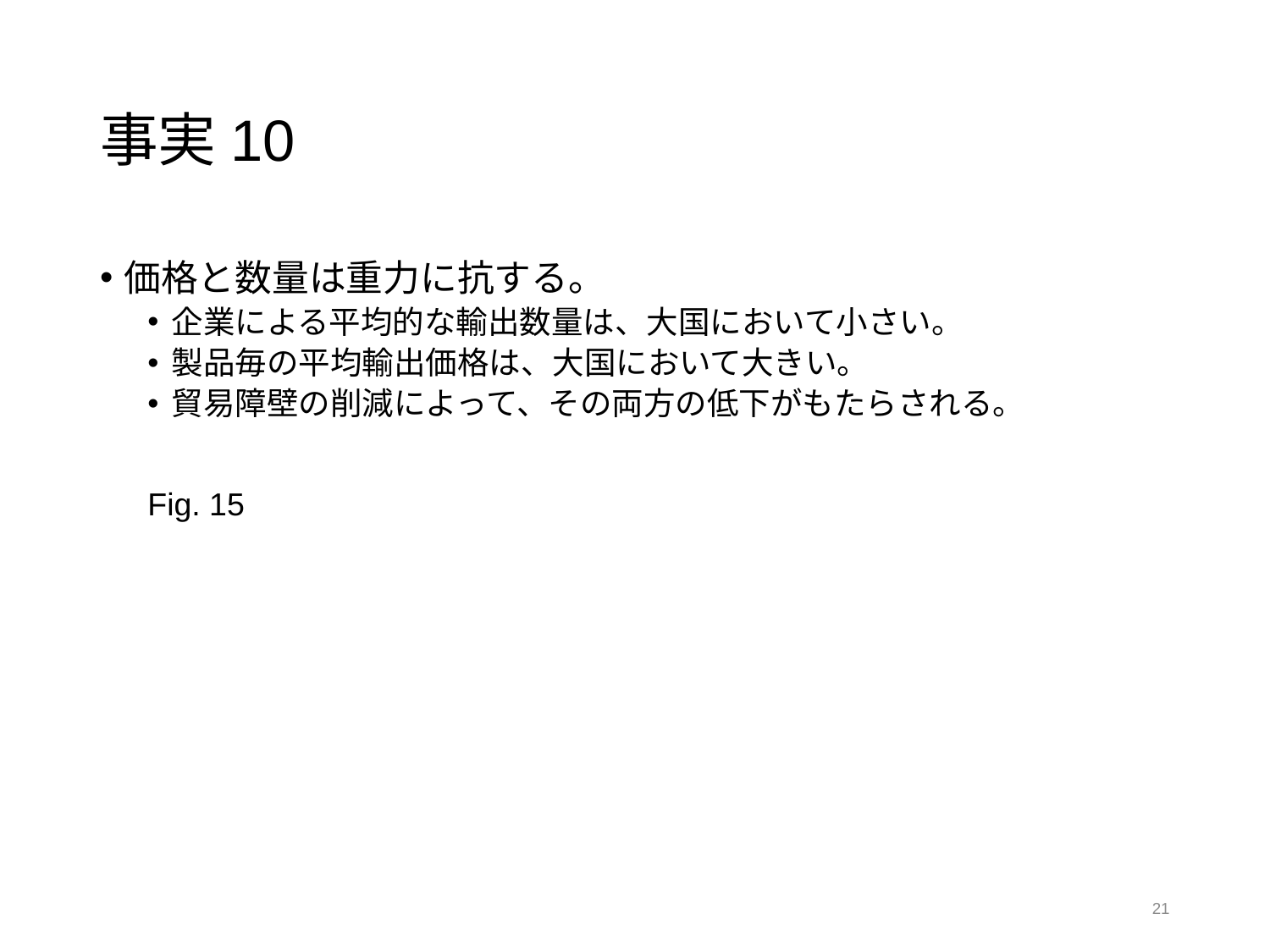

# 事実10
価格と数量は重力に抗する。
企業による平均的な輸出数量は、大国において小さい。
製品毎の平均輸出価格は、大国において大きい。
貿易障壁の削減によって、その両方の低下がもたらされる。

Fig. 15
21